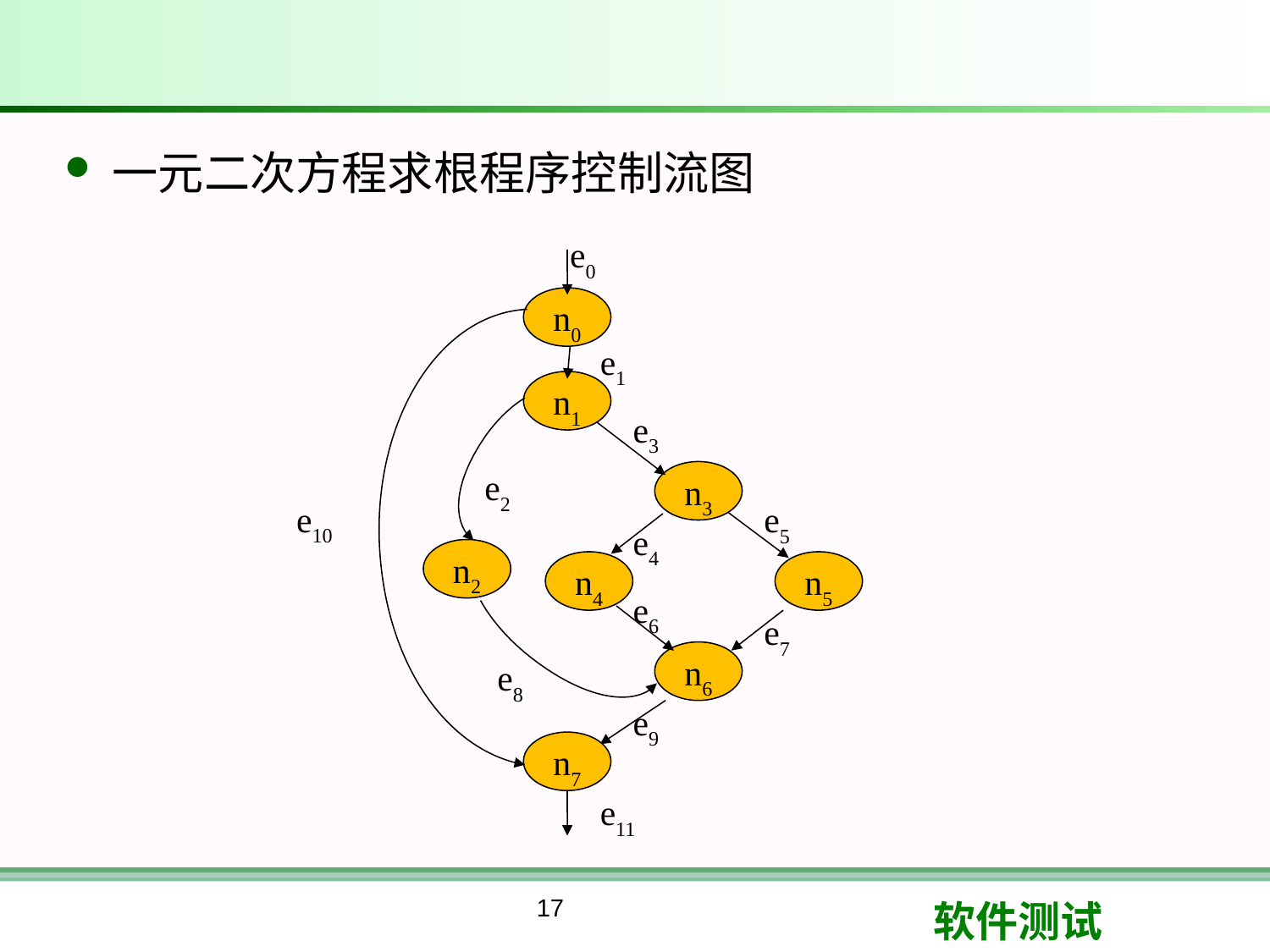

#
一元二次方程求根程序控制流图
e0
e1
e3
e2
e10
e5
e4
e6
e7
e9
e11

n0
n1
n3
n4
n5
n6
n7

n2

e8
17